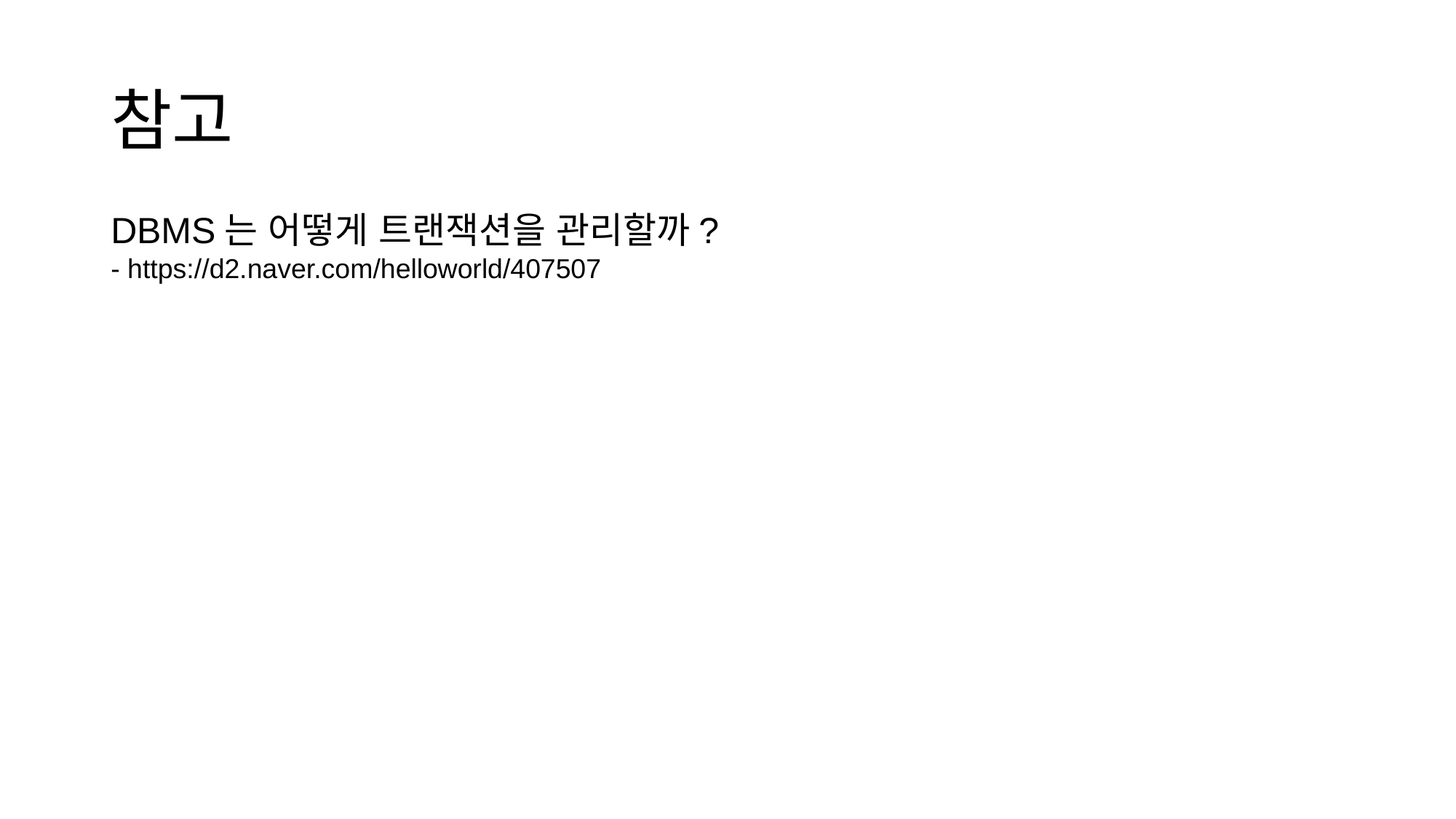

# 참고
DBMS는 어떻게 트랜잭션을 관리할까?
- https://d2.naver.com/helloworld/407507